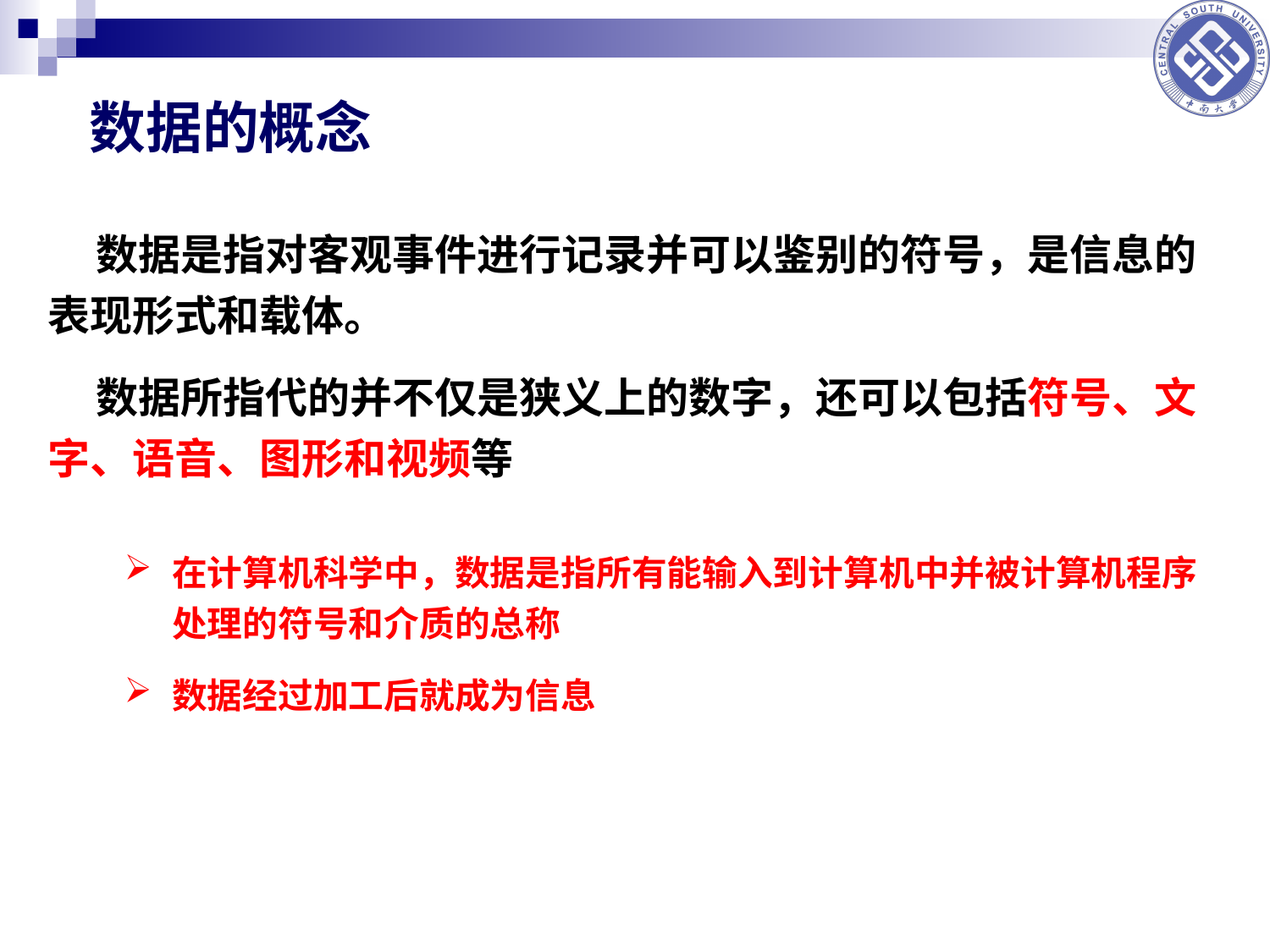

数据的概念
    数据是指对客观事件进行记录并可以鉴别的符号，是信息的表现形式和载体。
    数据所指代的并不仅是狭义上的数字，还可以包括符号、文字、语音、图形和视频等

在计算机科学中，数据是指所有能输入到计算机中并被计算机程序处理的符号和介质的总称
数据经过加工后就成为信息